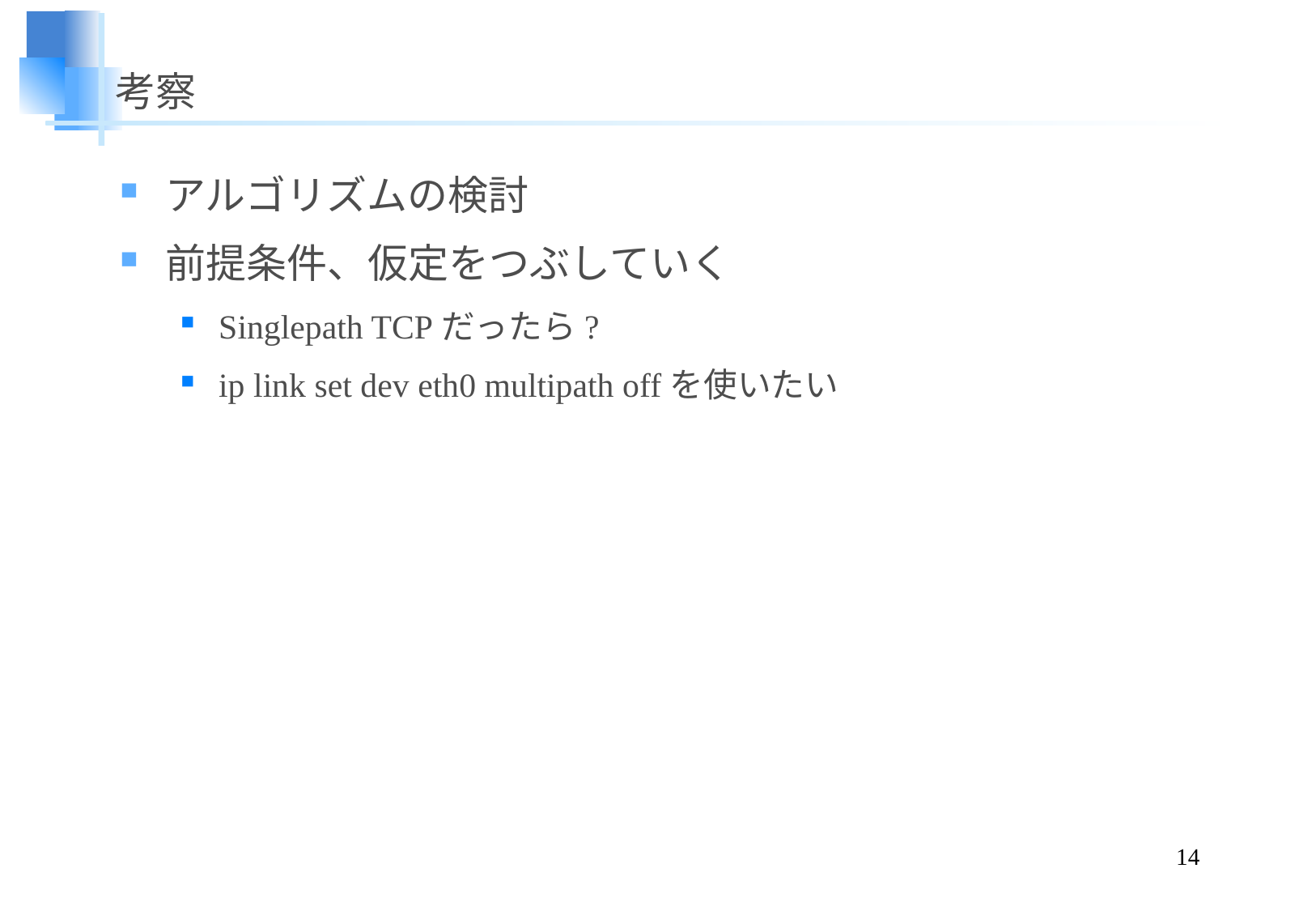

# 考察
アルゴリズムの検討
前提条件、仮定をつぶしていく
Singlepath TCPだったら?
ip link set dev eth0 multipath offを使いたい
14